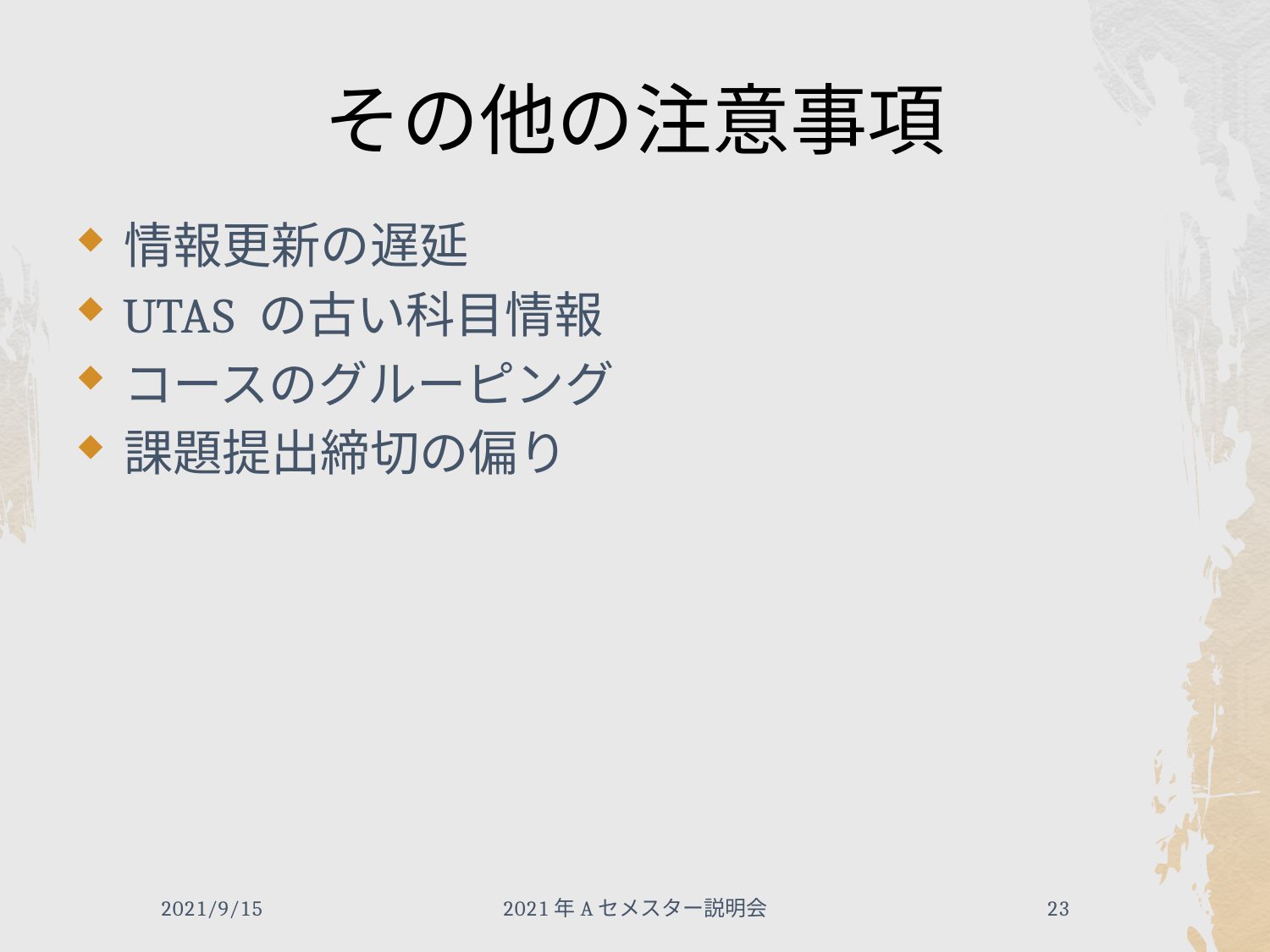

# その他の注意事項
情報更新の遅延
UTAS の古い科目情報
コースのグルーピング
課題提出締切の偏り
2021/9/15
2021年Aセメスター説明会
23